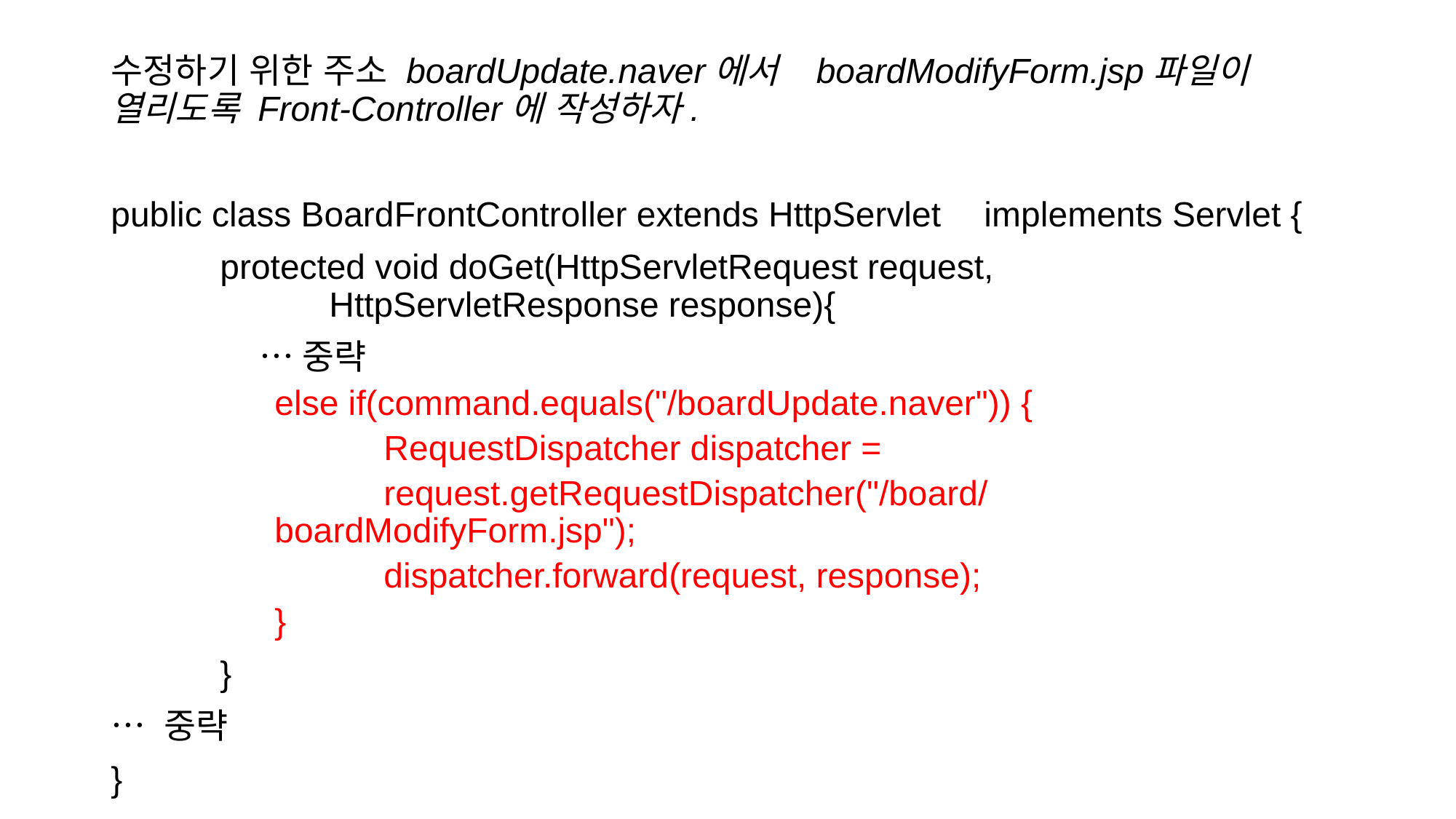

수정하기 위한 주소 boardUpdate.naver에서   boardModifyForm.jsp파일이 열리도록 Front-Controller에 작성하자.

public class BoardFrontController extends HttpServlet 	implements Servlet {
	protected void doGet(HttpServletRequest request, 					HttpServletResponse response){
	    …중략
else if(command.equals("/boardUpdate.naver")) {
	RequestDispatcher dispatcher =
	request.getRequestDispatcher("/board/boardModifyForm.jsp");
	dispatcher.forward(request, response);
}
	}
… 중략
}